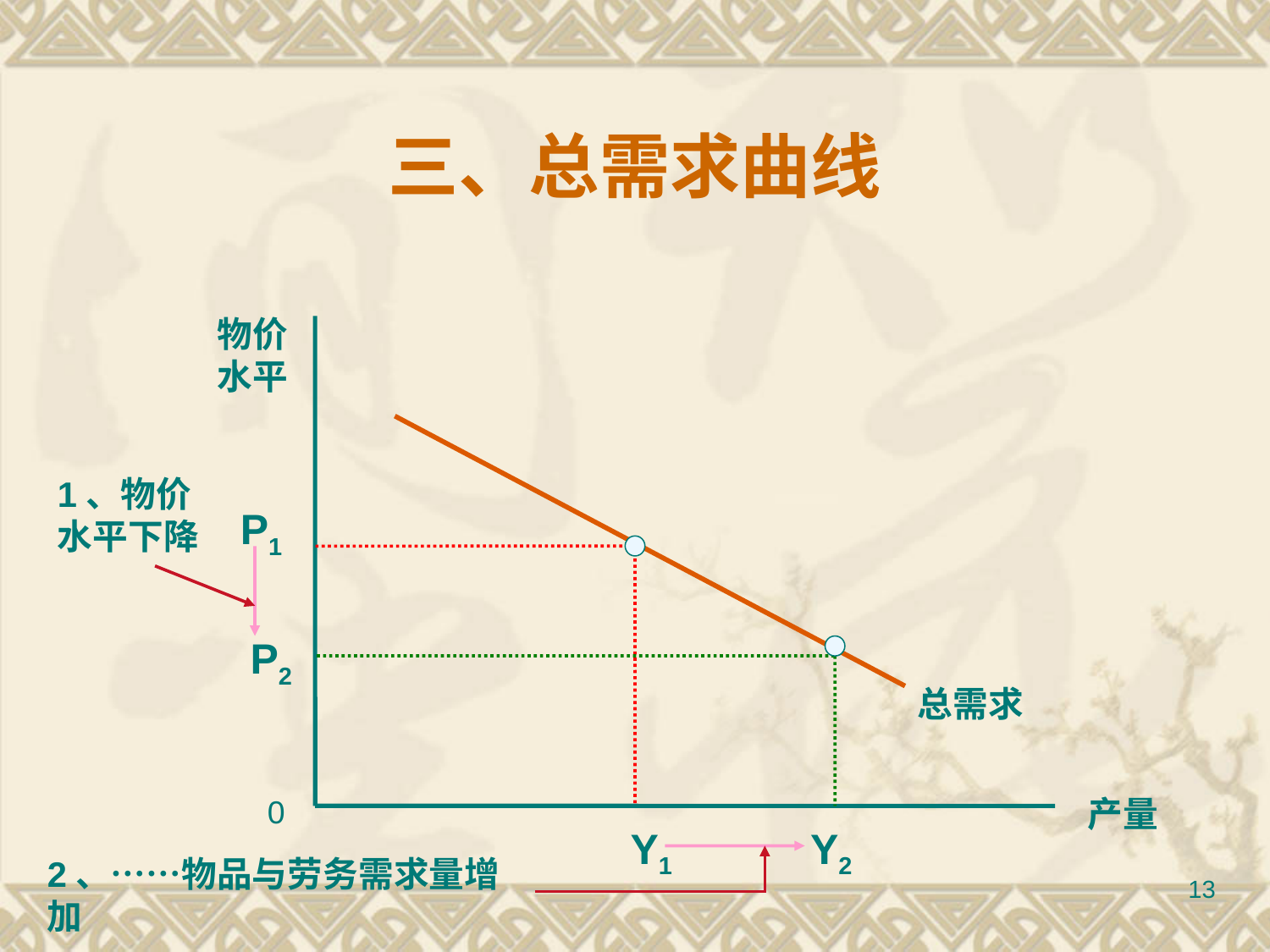

# 三、总需求曲线

物价水平

1、物价水平下降
P1

P2

总需求
0
产量

Y1
Y2
2、……物品与劳务需求量增加

13